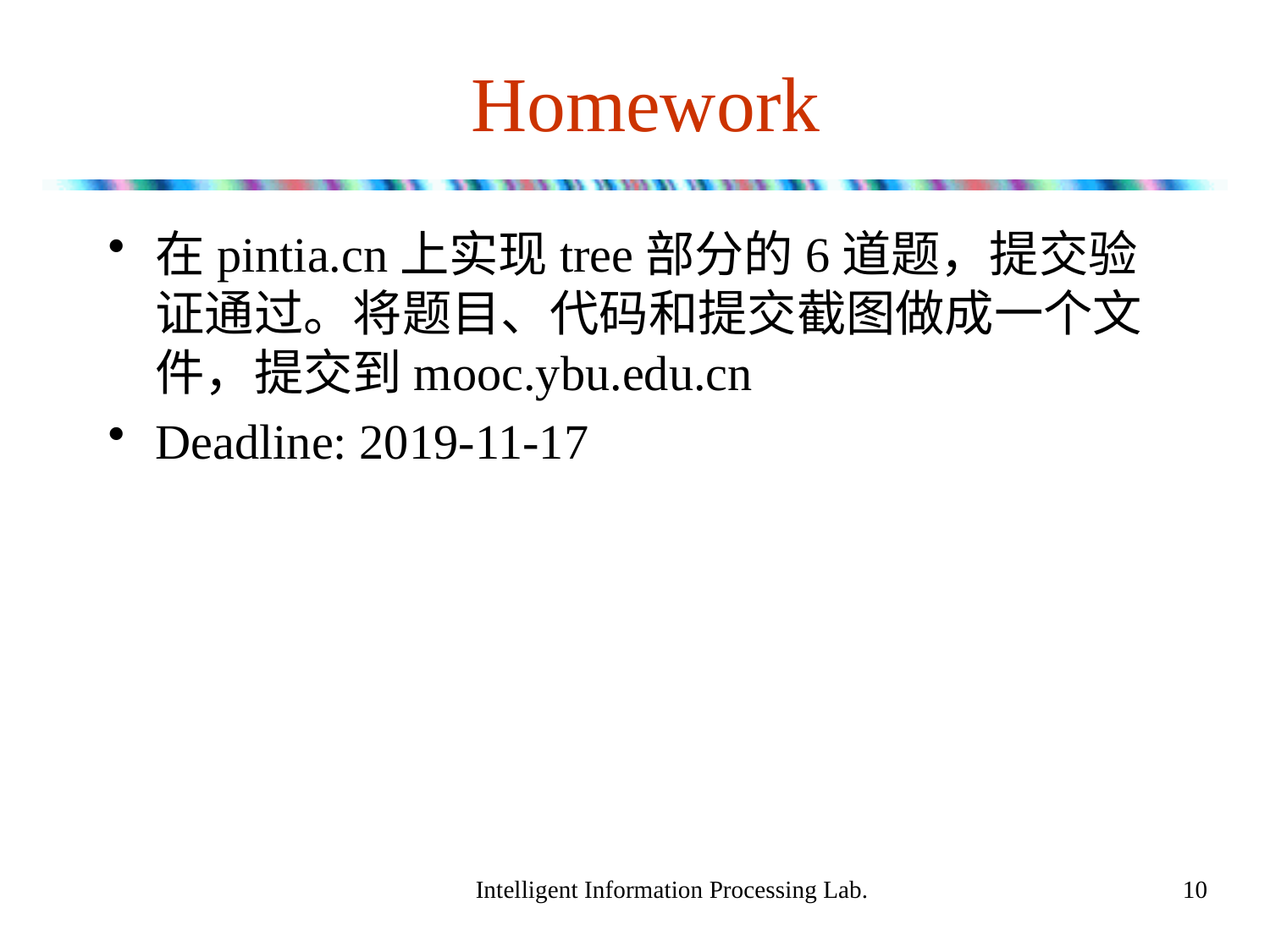

# Homework
在pintia.cn上实现tree部分的6道题，提交验证通过。将题目、代码和提交截图做成一个文件，提交到mooc.ybu.edu.cn
Deadline: 2019-11-17
Intelligent Information Processing Lab.